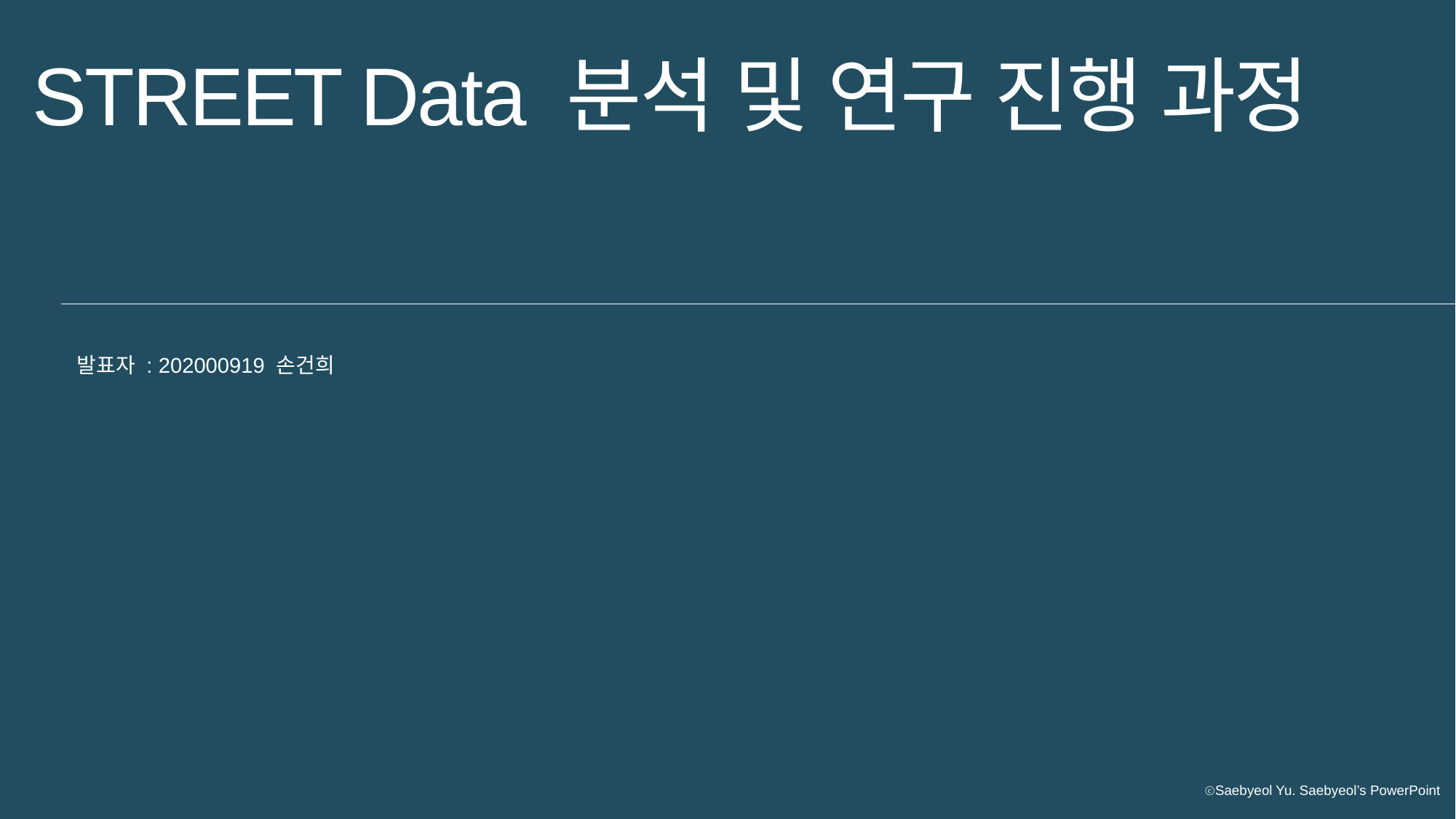

STREET Data 분석 및 연구 진행 과정
발표자 : 202000919 손건희